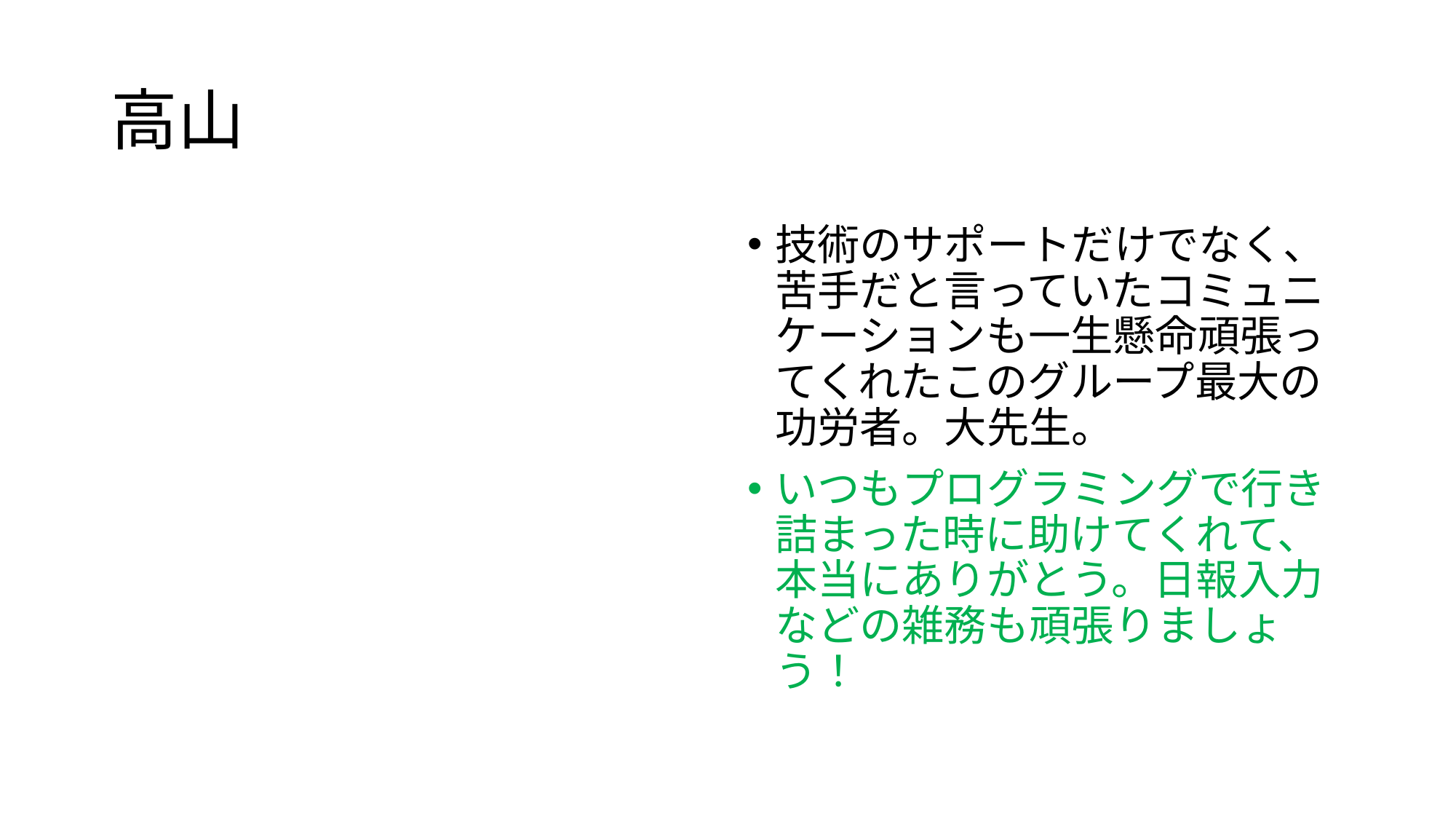

# 高山

技術のサポートだけでなく、苦手だと言っていたコミュニケーションも一生懸命頑張ってくれたこのグループ最大の功労者。大先生。
いつもプログラミングで行き詰まった時に助けてくれて、本当にありがとう。日報入力などの雑務も頑張りましょう！